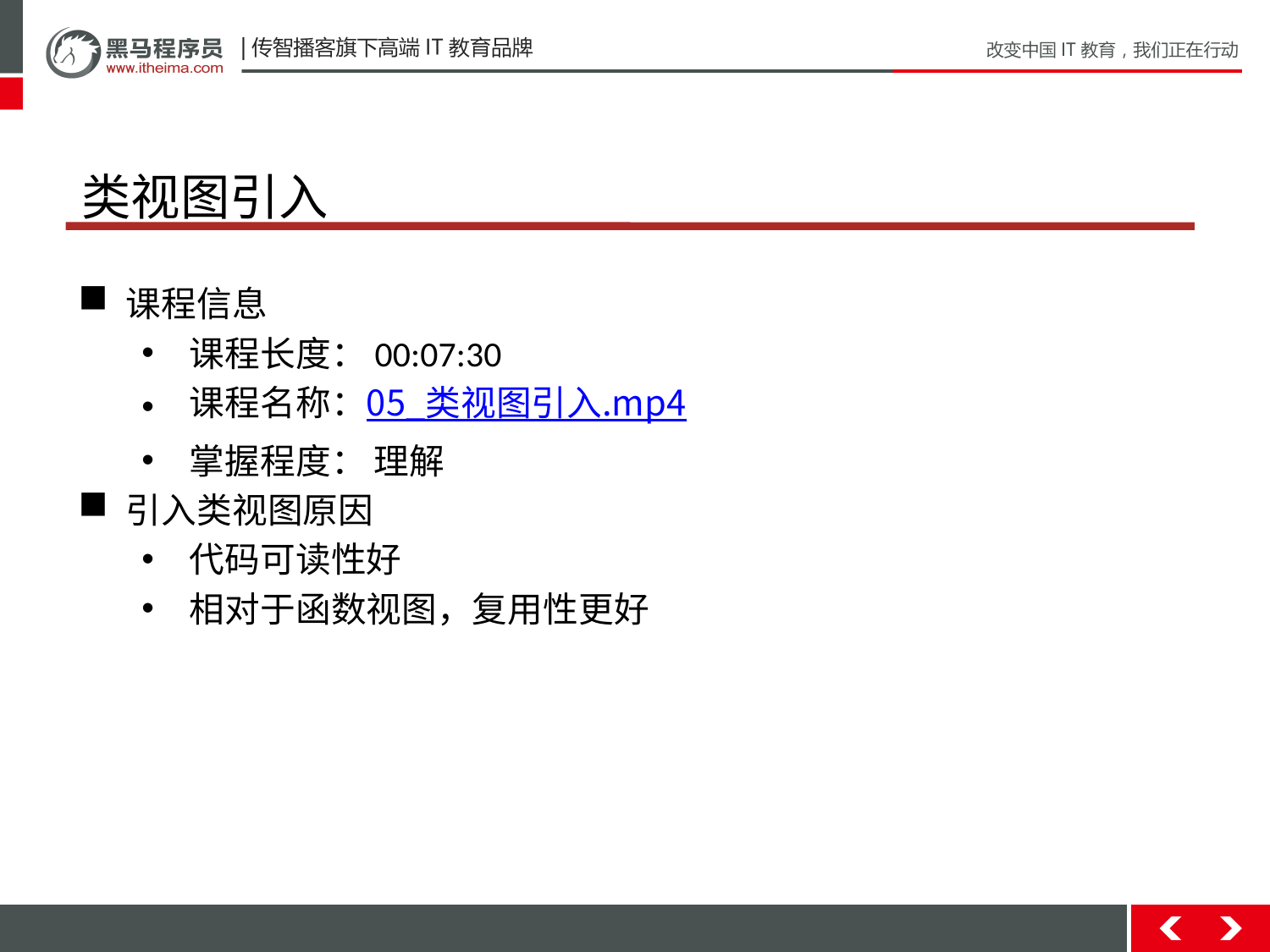

# 类视图引入

课程信息
课程长度：00:07:30
课程名称：05_类视图引入.mp4
掌握程度： 理解
引入类视图原因
代码可读性好
相对于函数视图，复用性更好